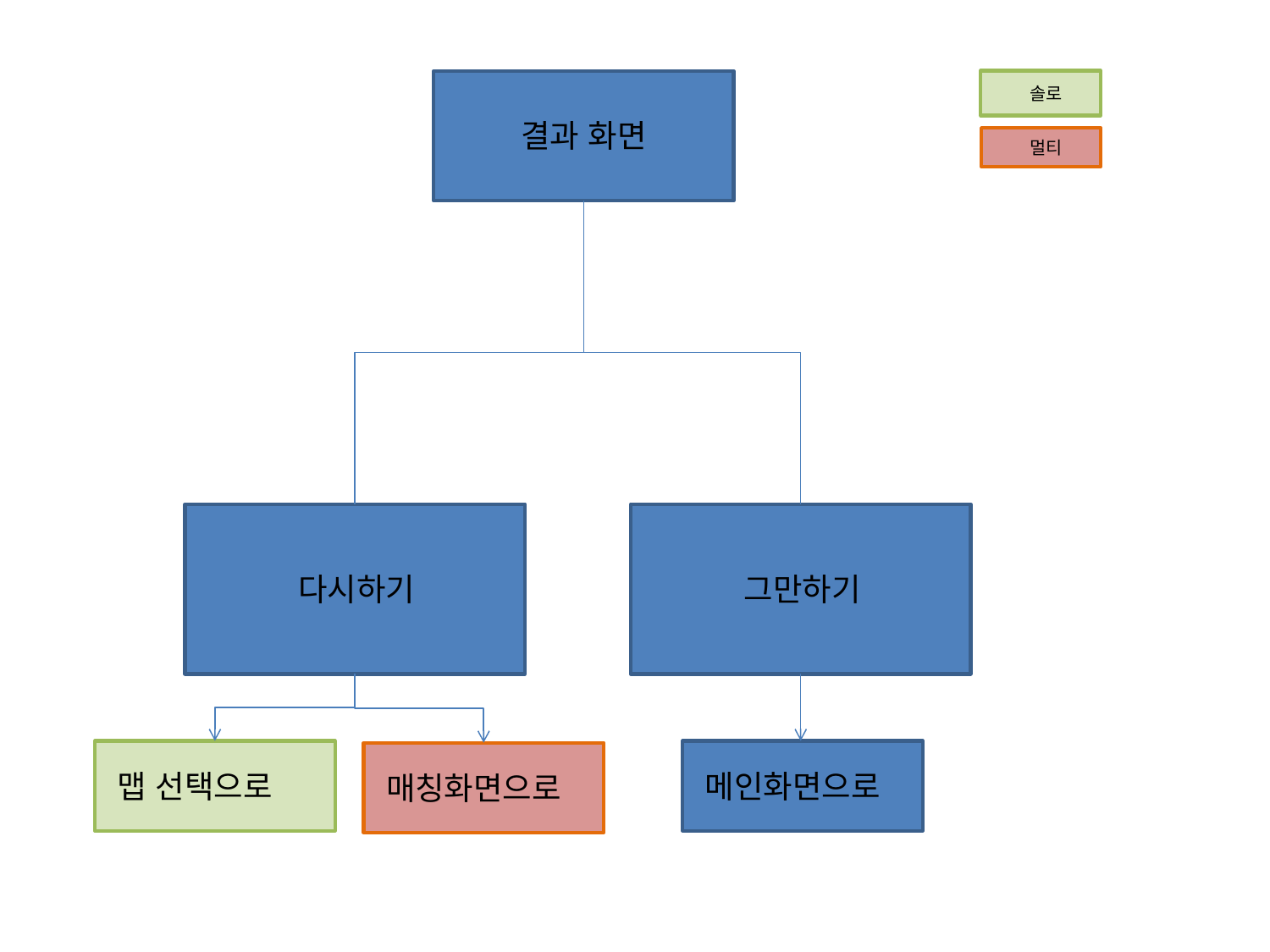

솔로
결과 화면

멀티

다시하기
그만하기

맵 선택으로
메인화면으로
매칭화면으로